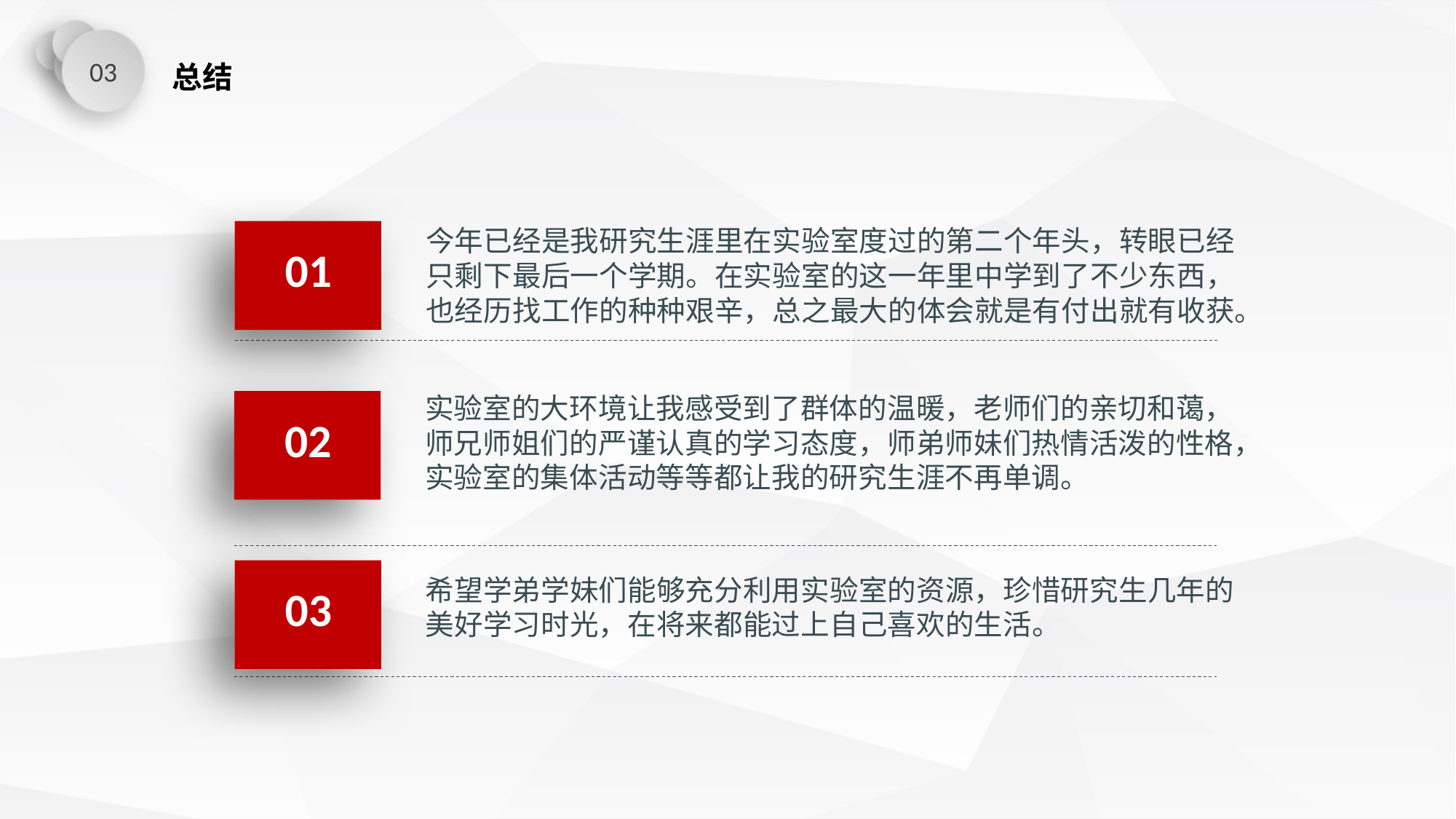

03
总结
今年已经是我研究生涯里在实验室度过的第二个年头，转眼已经只剩下最后一个学期。在实验室的这一年里中学到了不少东西，也经历找工作的种种艰辛，总之最大的体会就是有付出就有收获。

01
实验室的大环境让我感受到了群体的温暖，老师们的亲切和蔼，师兄师姐们的严谨认真的学习态度，师弟师妹们热情活泼的性格，实验室的集体活动等等都让我的研究生涯不再单调。

02

03
希望学弟学妹们能够充分利用实验室的资源，珍惜研究生几年的美好学习时光，在将来都能过上自己喜欢的生活。